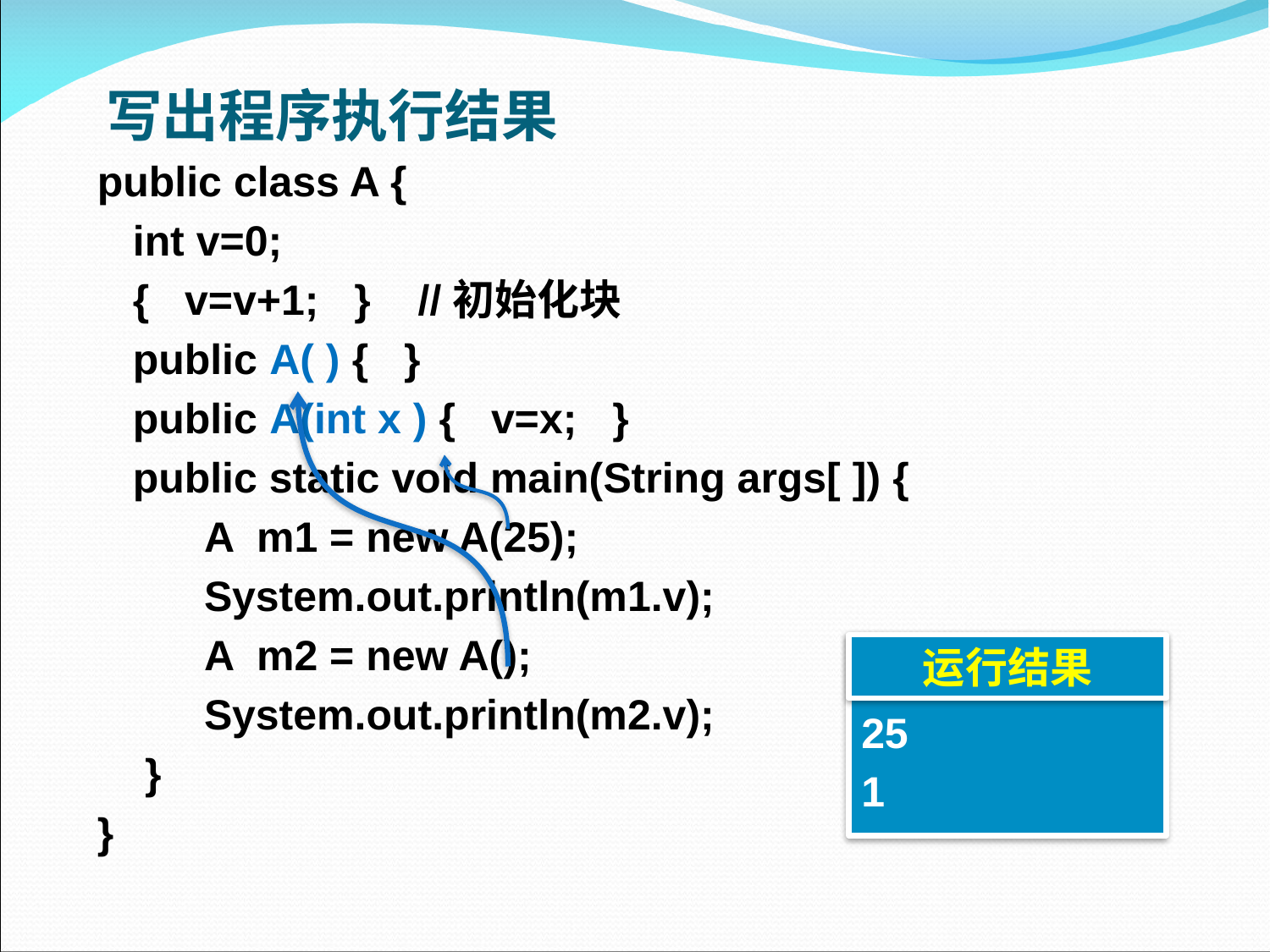

# 写出程序执行结果
public class A {
   int v=0;
   {   v=v+1;   }    //初始化块
   public A( ) {   }
   public A(int x ) {   v=x;   }
   public static void main(String args[ ]) {
         A  m1 = new A(25);
         System.out.println(m1.v);
         A  m2 = new A();
         System.out.println(m2.v);
    }
}

运行结果

25
1